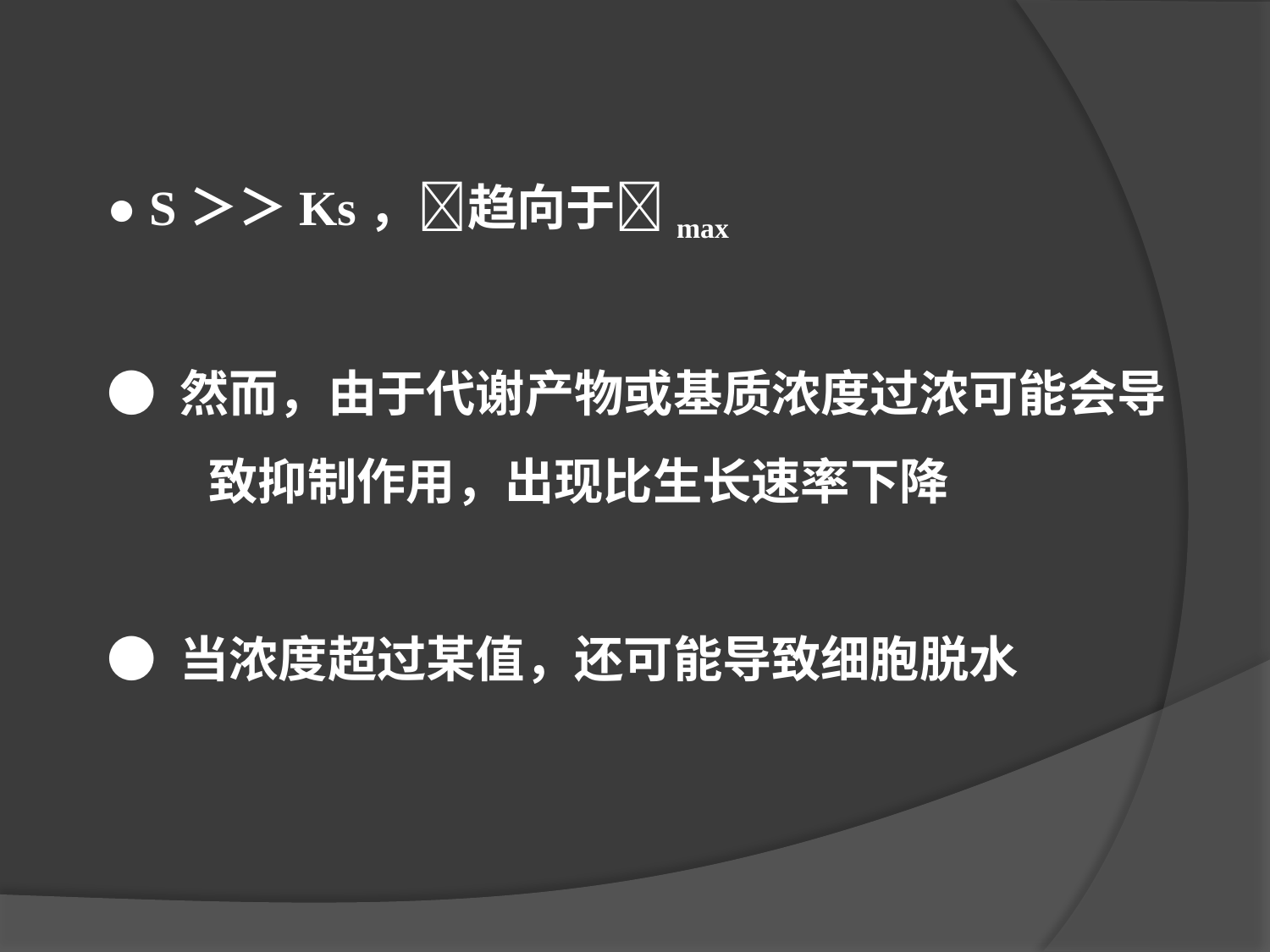

● S＞＞Ks，μ趋向于μmax

● 然而，由于代谢产物或基质浓度过浓可能会导
        致抑制作用，出现比生长速率下降

● 当浓度超过某值，还可能导致细胞脱水